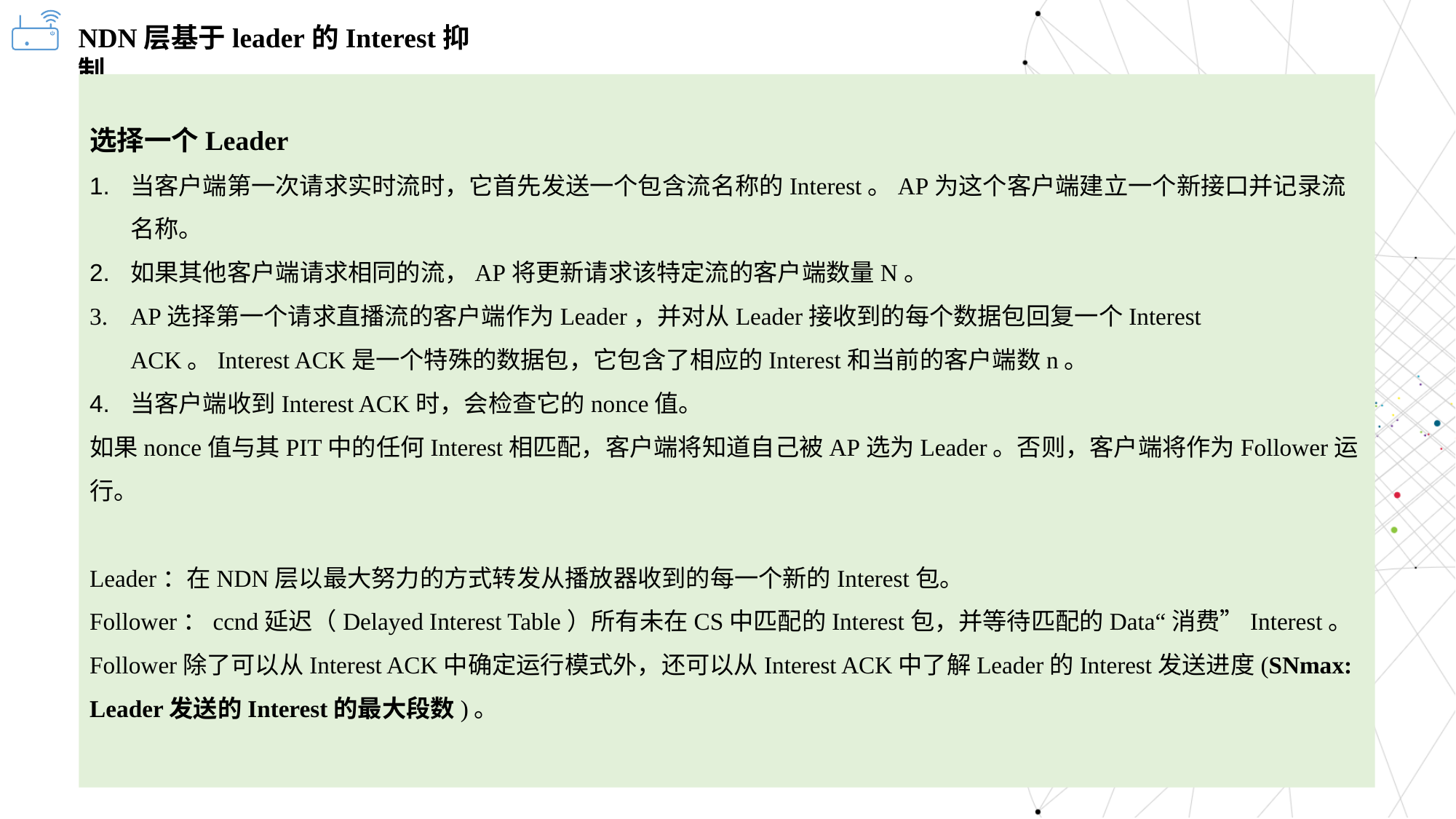

NDN层基于leader的Interest抑制
选择一个Leader
当客户端第一次请求实时流时，它首先发送一个包含流名称的Interest。AP为这个客户端建立一个新接口并记录流名称。
如果其他客户端请求相同的流，AP将更新请求该特定流的客户端数量N。
AP选择第一个请求直播流的客户端作为Leader，并对从Leader接收到的每个数据包回复一个Interest ACK。Interest ACK是一个特殊的数据包，它包含了相应的Interest和当前的客户端数n。
当客户端收到Interest ACK时，会检查它的nonce值。
如果nonce值与其PIT中的任何Interest相匹配，客户端将知道自己被AP选为Leader。否则，客户端将作为Follower运行。

Leader：在NDN层以最大努力的方式转发从播放器收到的每一个新的Interest包。
Follower：ccnd延迟（Delayed Interest Table）所有未在CS中匹配的Interest包，并等待匹配的Data“消费”Interest。Follower除了可以从Interest ACK中确定运行模式外，还可以从Interest ACK中了解Leader的Interest发送进度(SNmax: Leader发送的Interest的最大段数)。